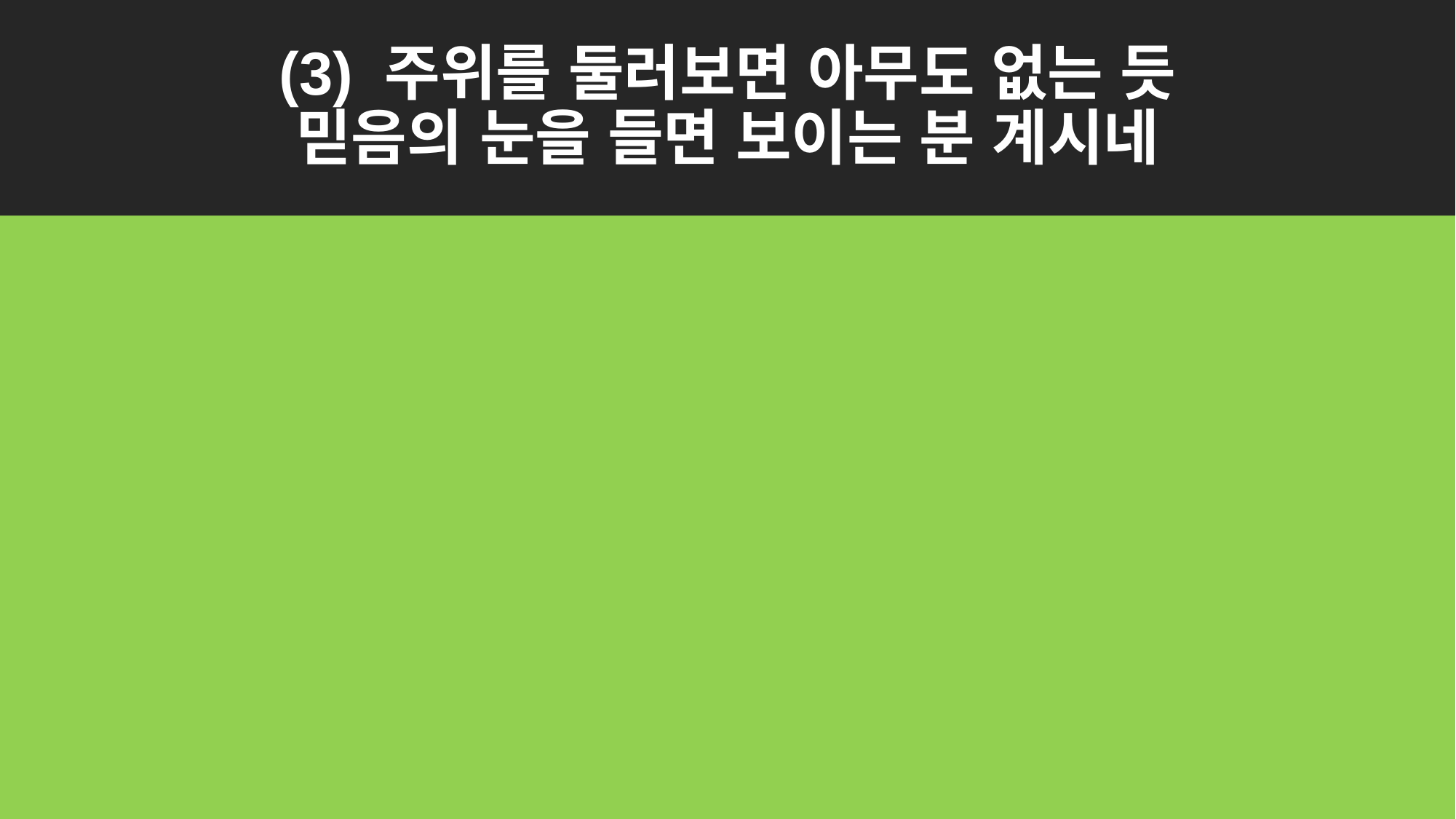

# (3) 주위를 둘러보면 아무도 없는 듯 믿음의 눈을 들면 보이는 분 계시네